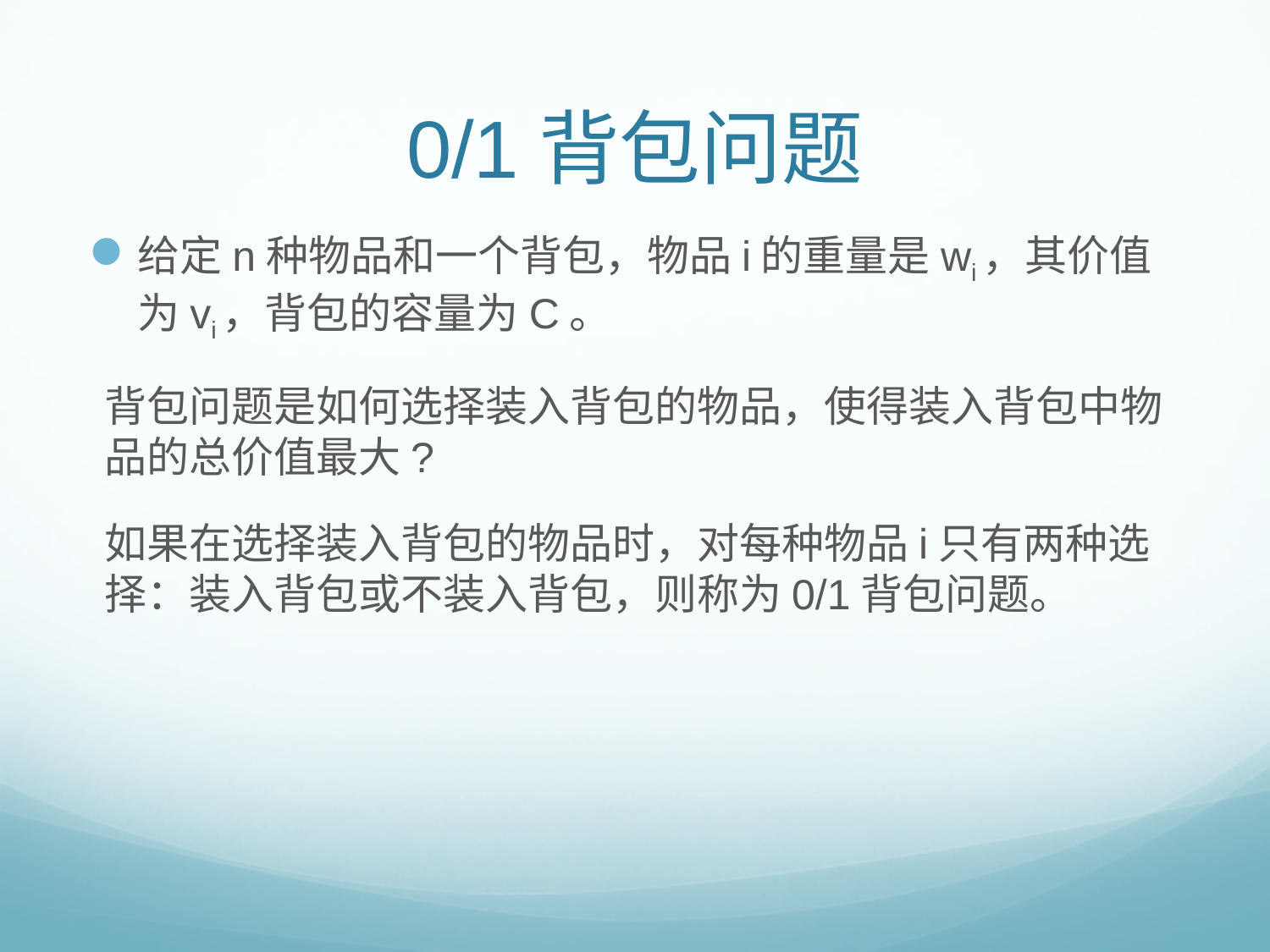

# 0/1背包问题
给定n种物品和一个背包，物品i的重量是wi，其价值为vi，背包的容量为C。
背包问题是如何选择装入背包的物品，使得装入背包中物品的总价值最大?
如果在选择装入背包的物品时，对每种物品i只有两种选择：装入背包或不装入背包，则称为0/1背包问题。